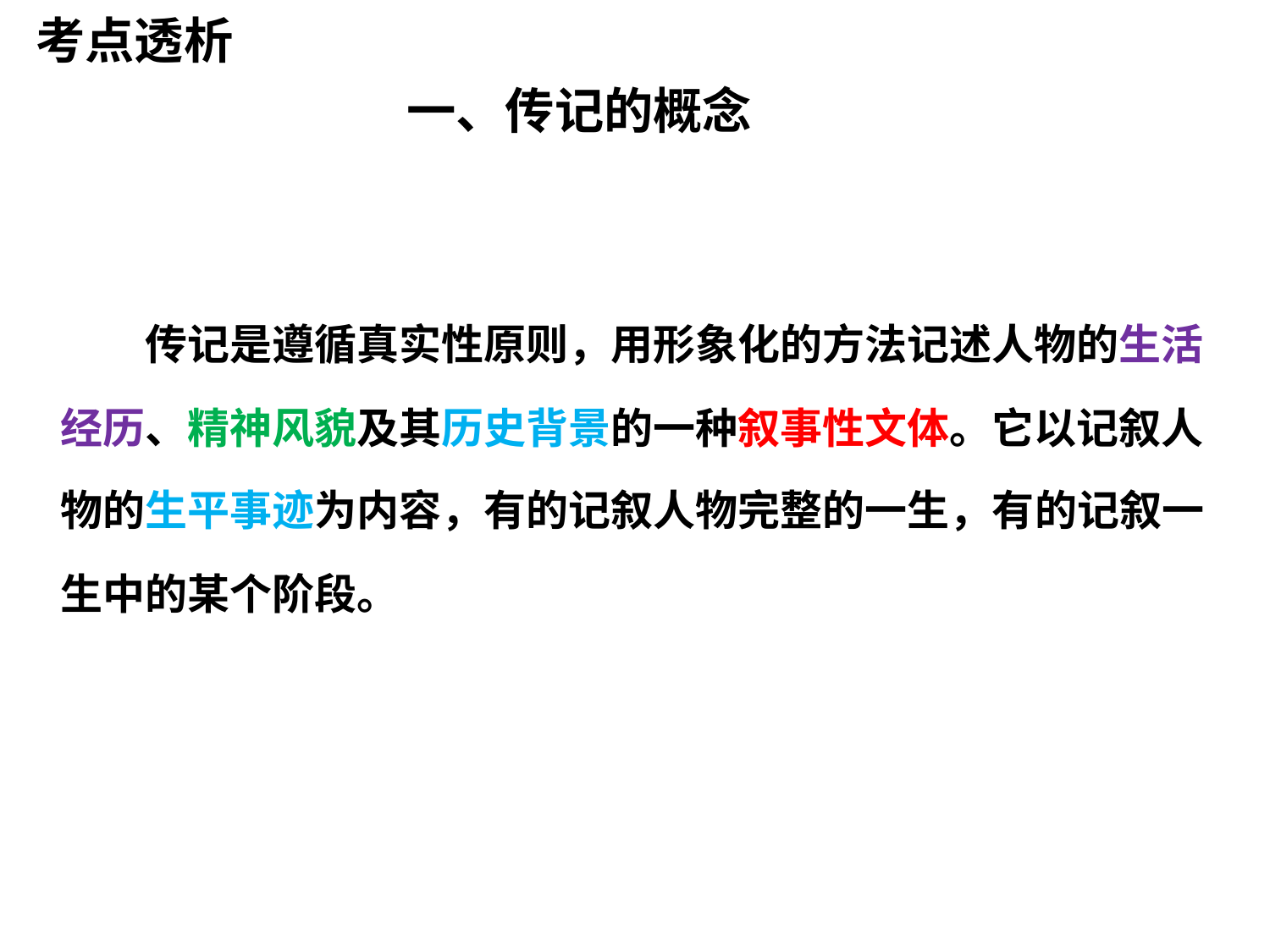

考点透析
一、传记的概念
	传记是遵循真实性原则，用形象化的方法记述人物的生活

经历、精神风貌及其历史背景的一种叙事性文体。它以记叙人

物的生平事迹为内容，有的记叙人物完整的一生，有的记叙一

生中的某个阶段。